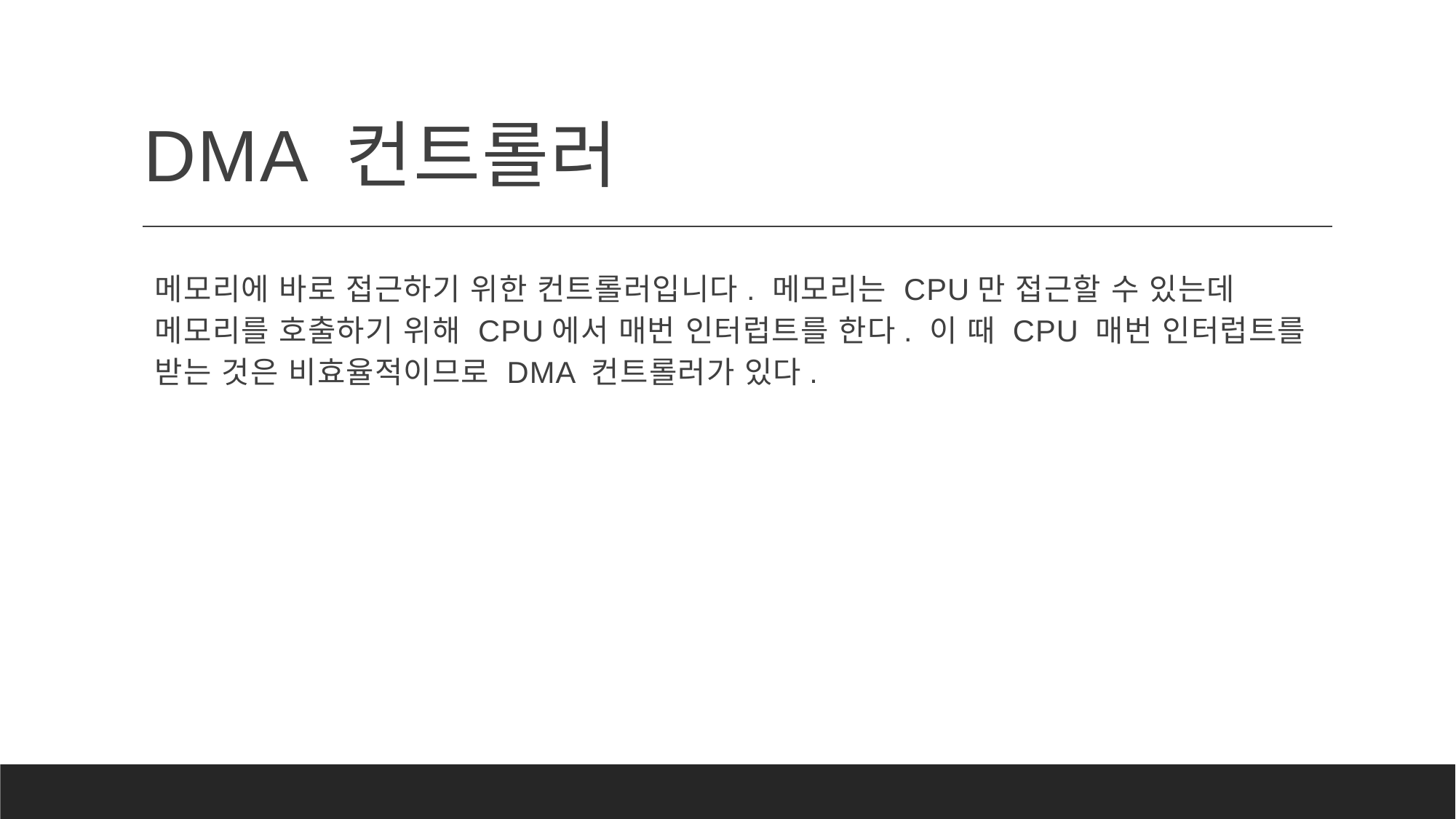

# DMA 컨트롤러
메모리에 바로 접근하기 위한 컨트롤러입니다. 메모리는 CPU만 접근할 수 있는데 메모리를 호출하기 위해 CPU에서 매번 인터럽트를 한다. 이 때 CPU 매번 인터럽트를 받는 것은 비효율적이므로 DMA 컨트롤러가 있다.